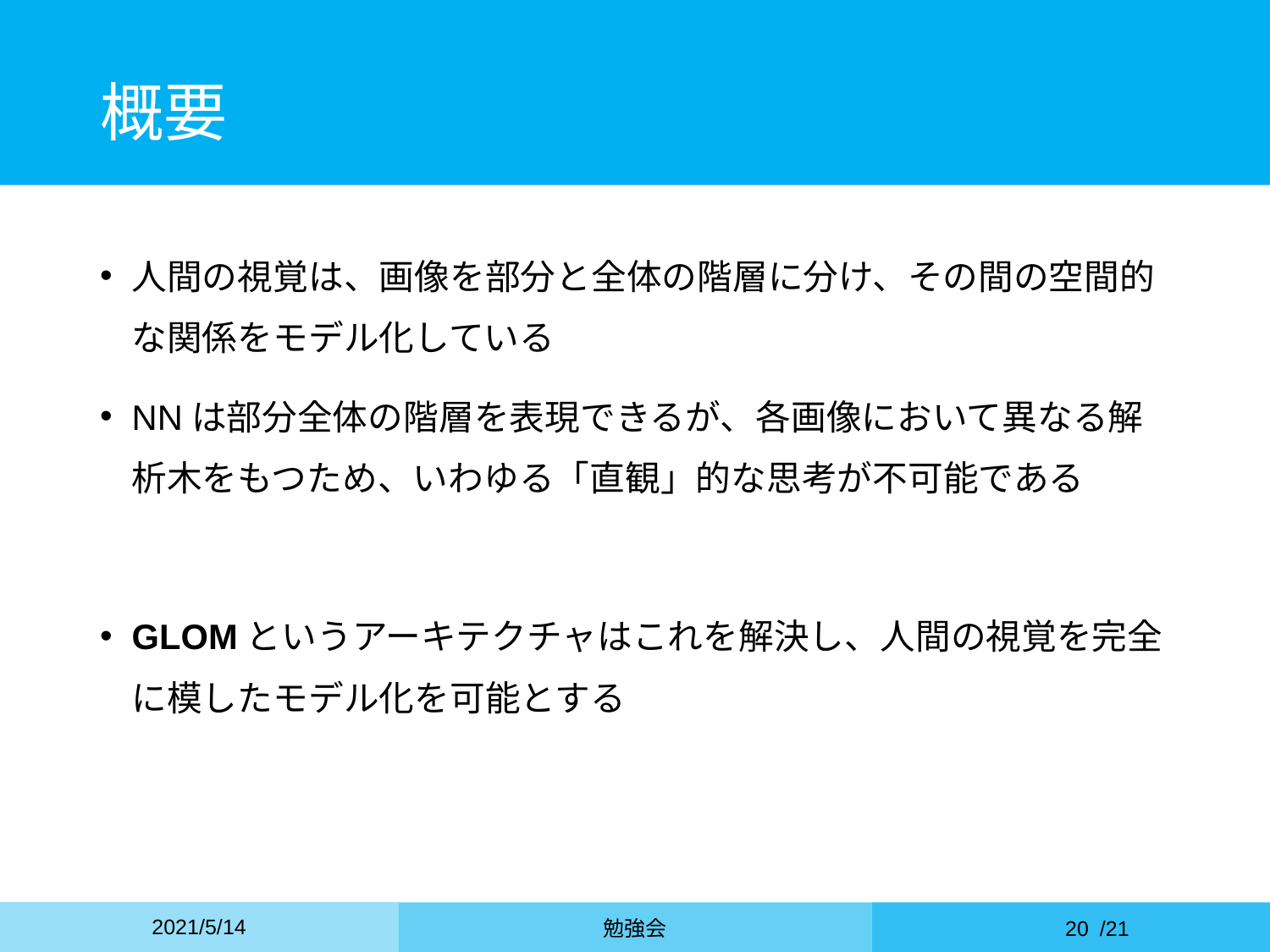

# 概要
人間の視覚は、画像を部分と全体の階層に分け、その間の空間的な関係をモデル化している
NNは部分全体の階層を表現できるが、各画像において異なる解析木をもつため、いわゆる「直観」的な思考が不可能である

GLOMというアーキテクチャはこれを解決し、人間の視覚を完全に模したモデル化を可能とする
2021/5/14
勉強会
20